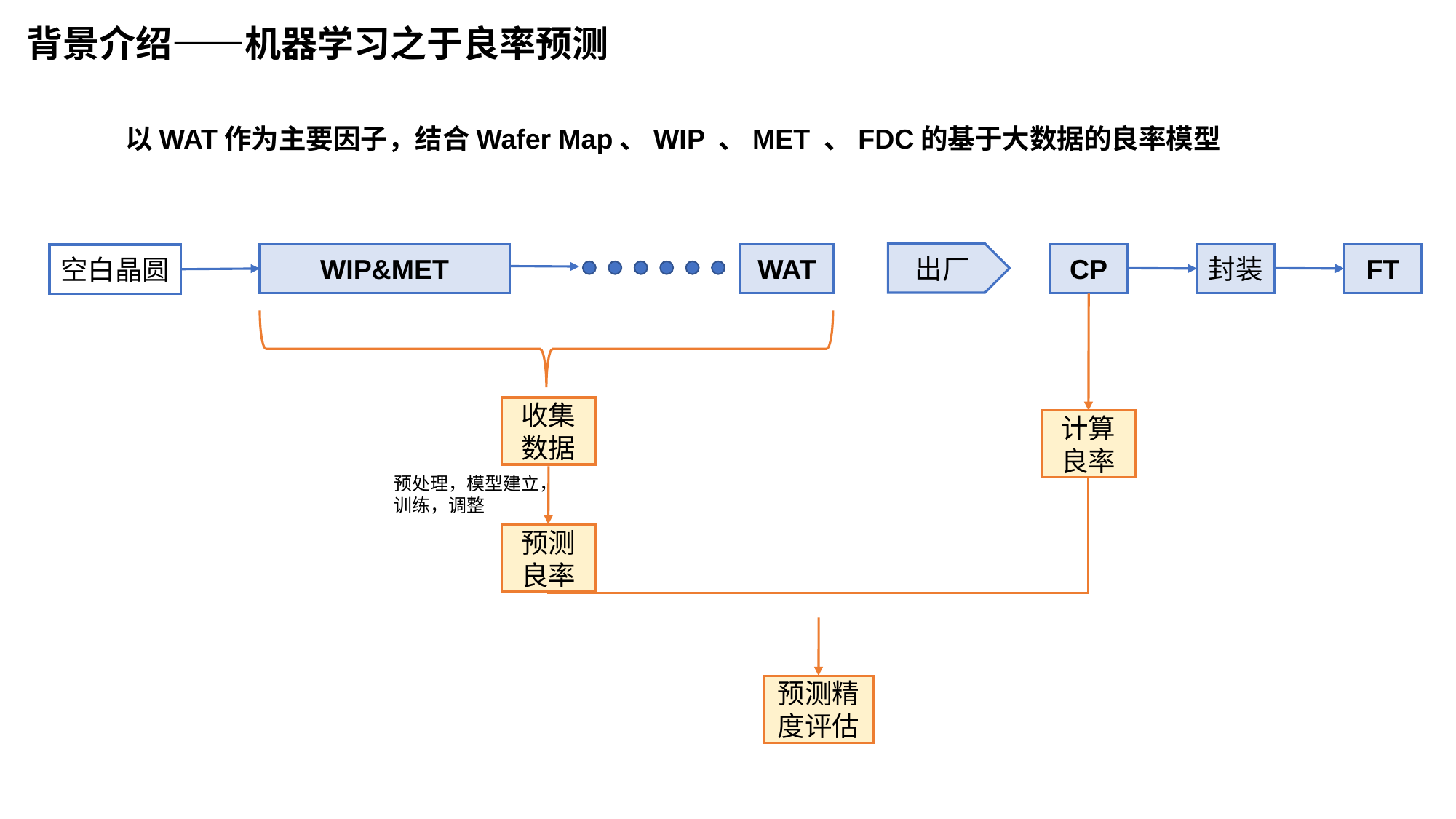

背景介绍——机器学习之于良率预测

以WAT作为主要因子，结合Wafer Map、WIP 、MET 、FDC的基于大数据的良率模型
出厂
WIP&MET
WAT
CP
封装
FT
空白晶圆

收集数据
计算良率
预处理，模型建立，训练，调整
预测良率
预测精度评估